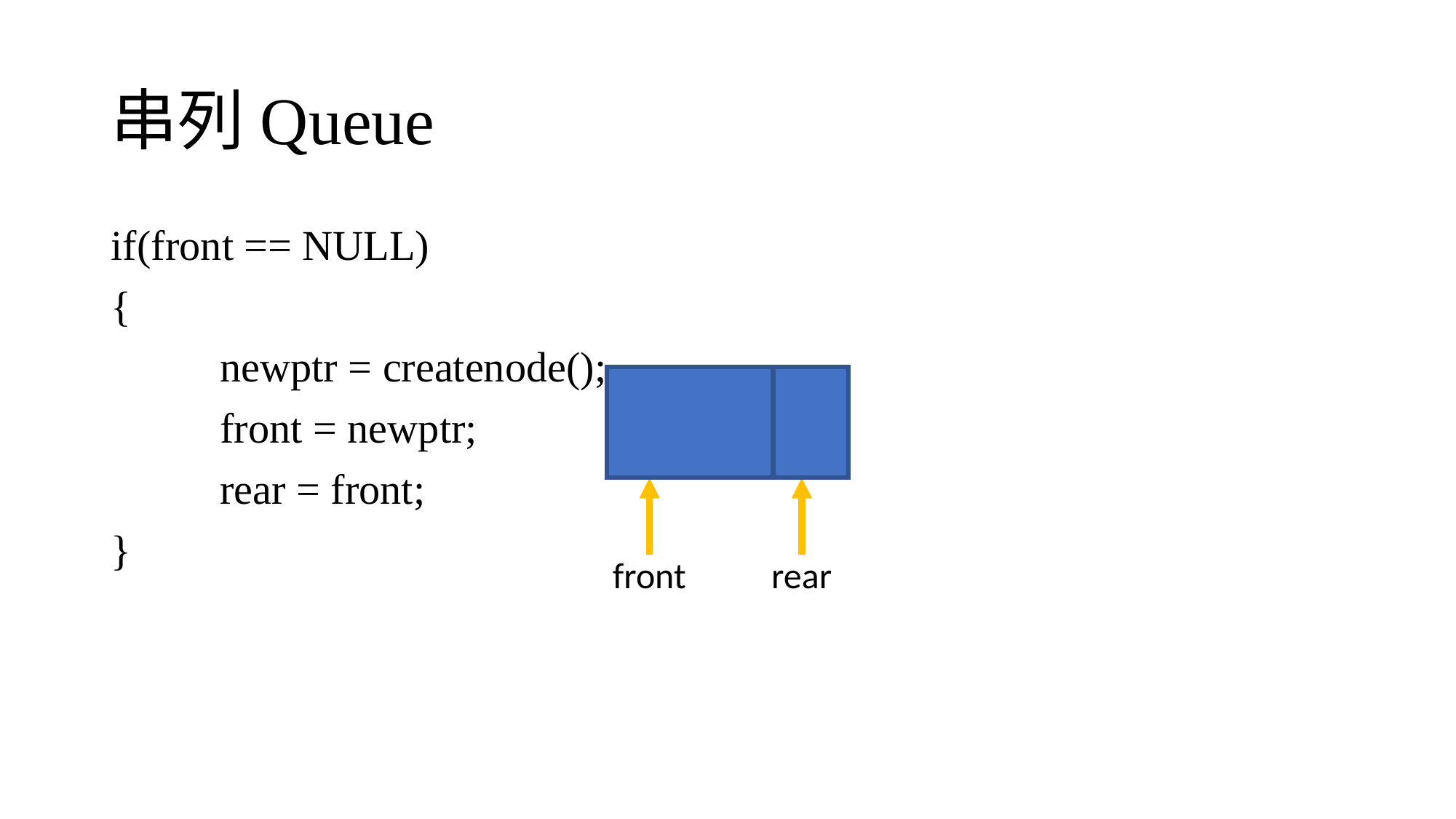

# 串列Queue
if(front == NULL)
{
	newptr = createnode();
	front = newptr;
	rear = front;
}

front
rear